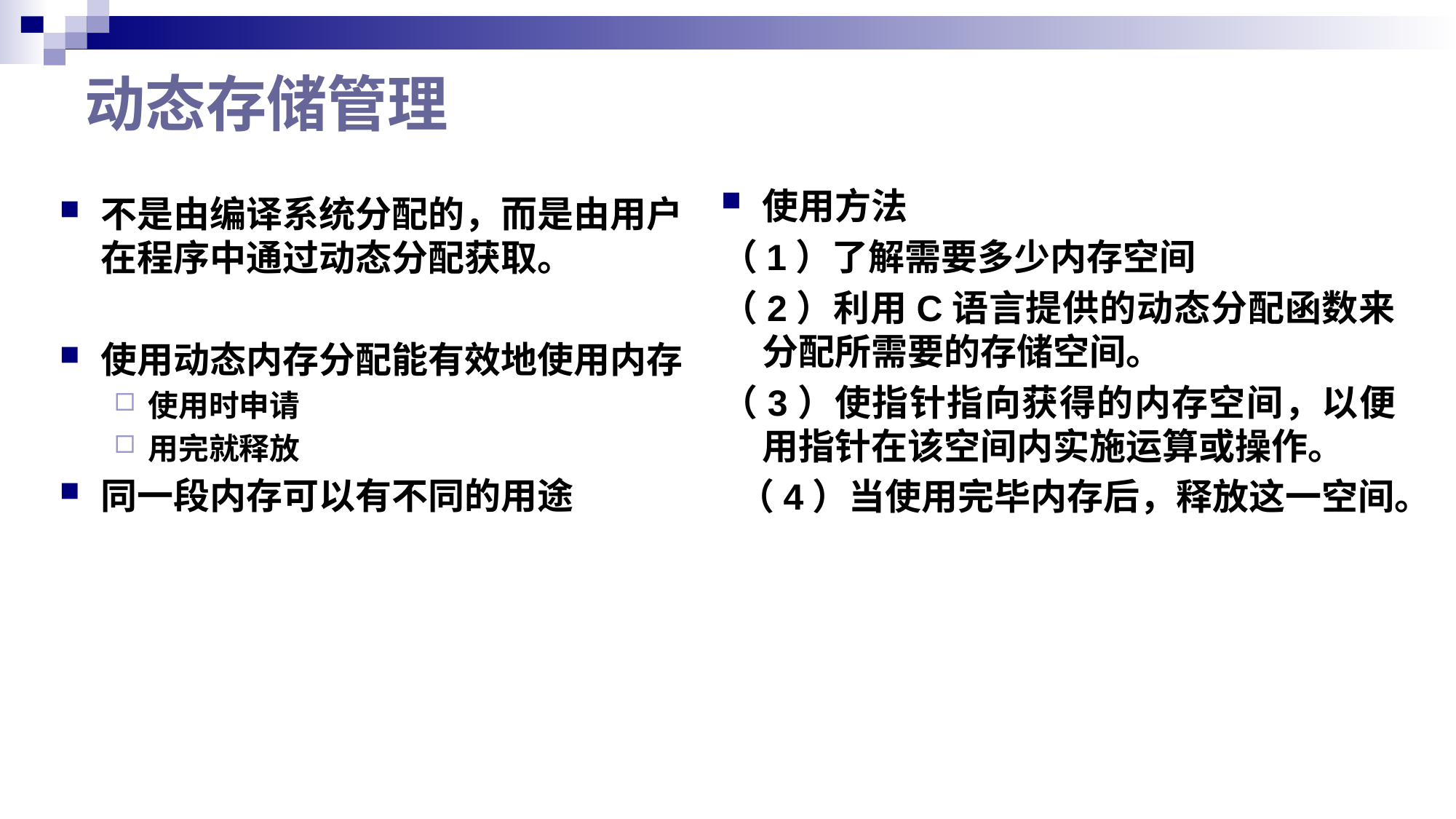

# 动态存储管理
使用方法
（1）了解需要多少内存空间
（2）利用C语言提供的动态分配函数来分配所需要的存储空间。
（3）使指针指向获得的内存空间，以便用指针在该空间内实施运算或操作。
 （4）当使用完毕内存后，释放这一空间。
不是由编译系统分配的，而是由用户在程序中通过动态分配获取。

使用动态内存分配能有效地使用内存
使用时申请
用完就释放
同一段内存可以有不同的用途